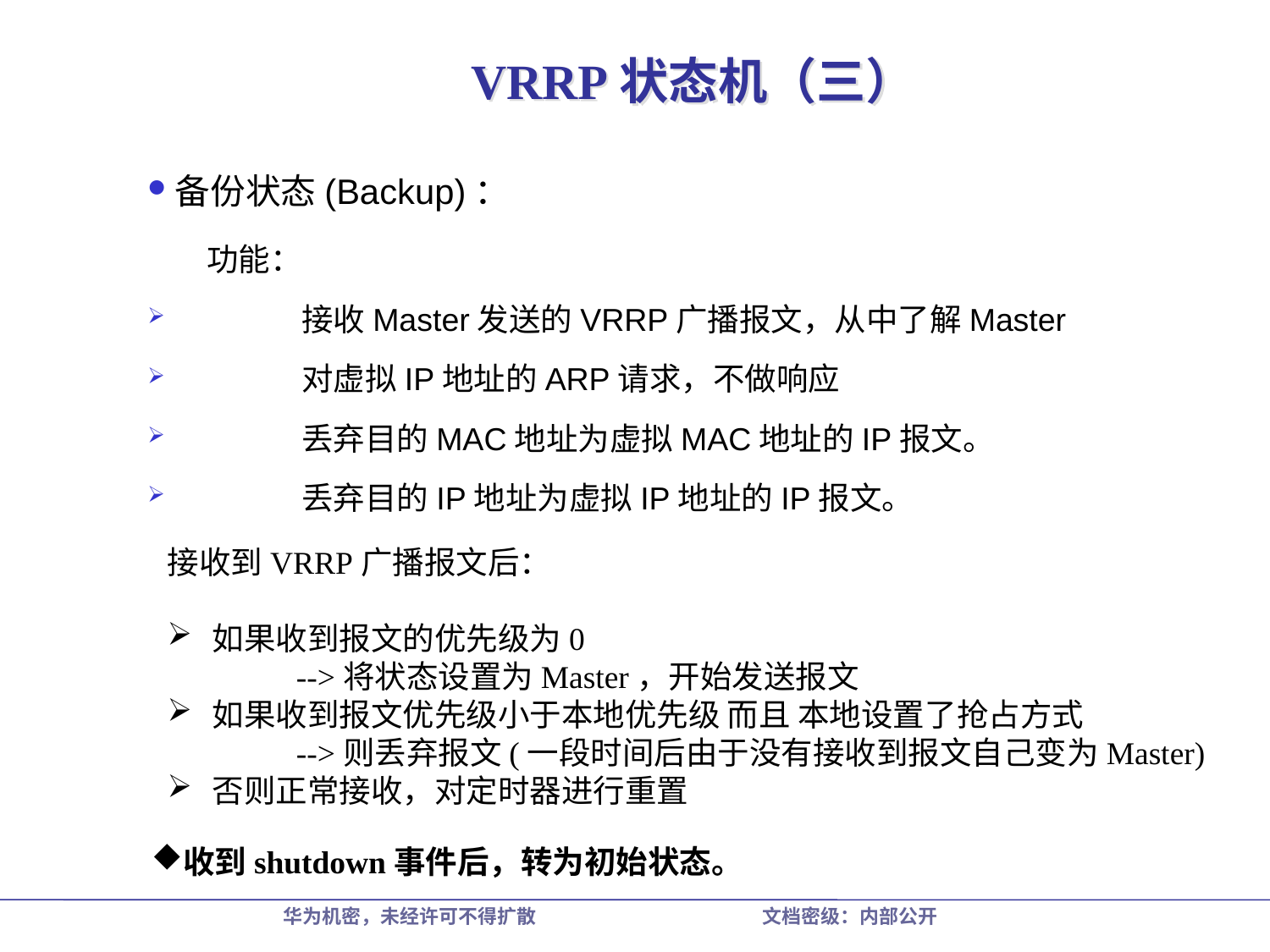

# VRRP状态机（三）
备份状态(Backup)：
	   功能：
	接收Master发送的VRRP广播报文，从中了解Master
	对虚拟IP地址的ARP请求，不做响应
	丢弃目的MAC地址为虚拟MAC地址的IP报文。
	丢弃目的IP地址为虚拟IP地址的IP报文。
接收到VRRP广播报文后：

 如果收到报文的优先级为0
                -->将状态设置为Master，开始发送报文
 如果收到报文优先级小于本地优先级 而且 本地设置了抢占方式
                -->则丢弃报文(一段时间后由于没有接收到报文自己变为Master)
 否则正常接收，对定时器进行重置
收到shutdown事件后，转为初始状态。